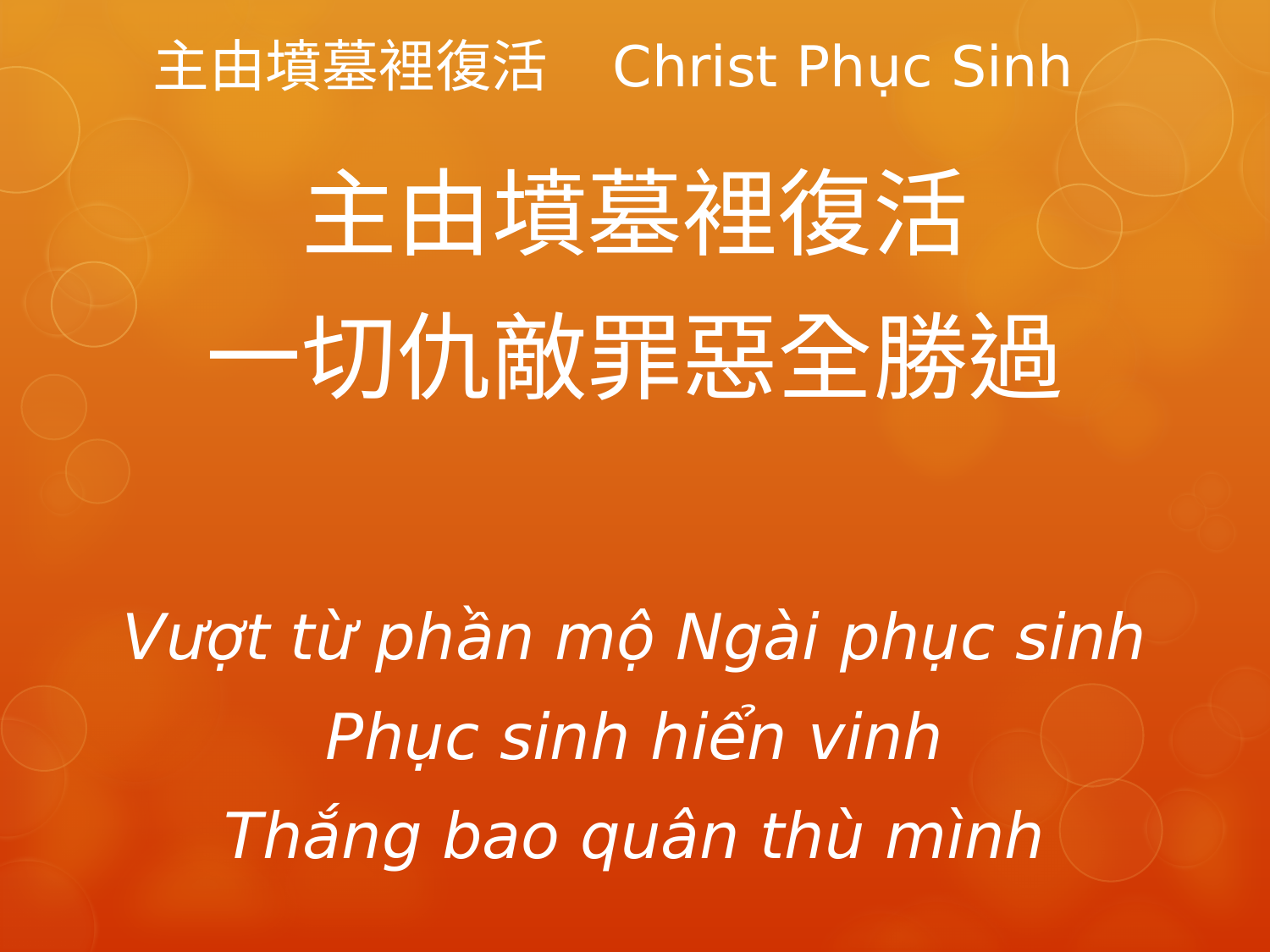

# 主由墳墓裡復活    Christ Phục Sinh
主由墳墓裡復活
一切仇敵罪惡全勝過
Vượt từ phần mộ Ngài phục sinh
Phục sinh hiển vinh
Thắng bao quân thù mình